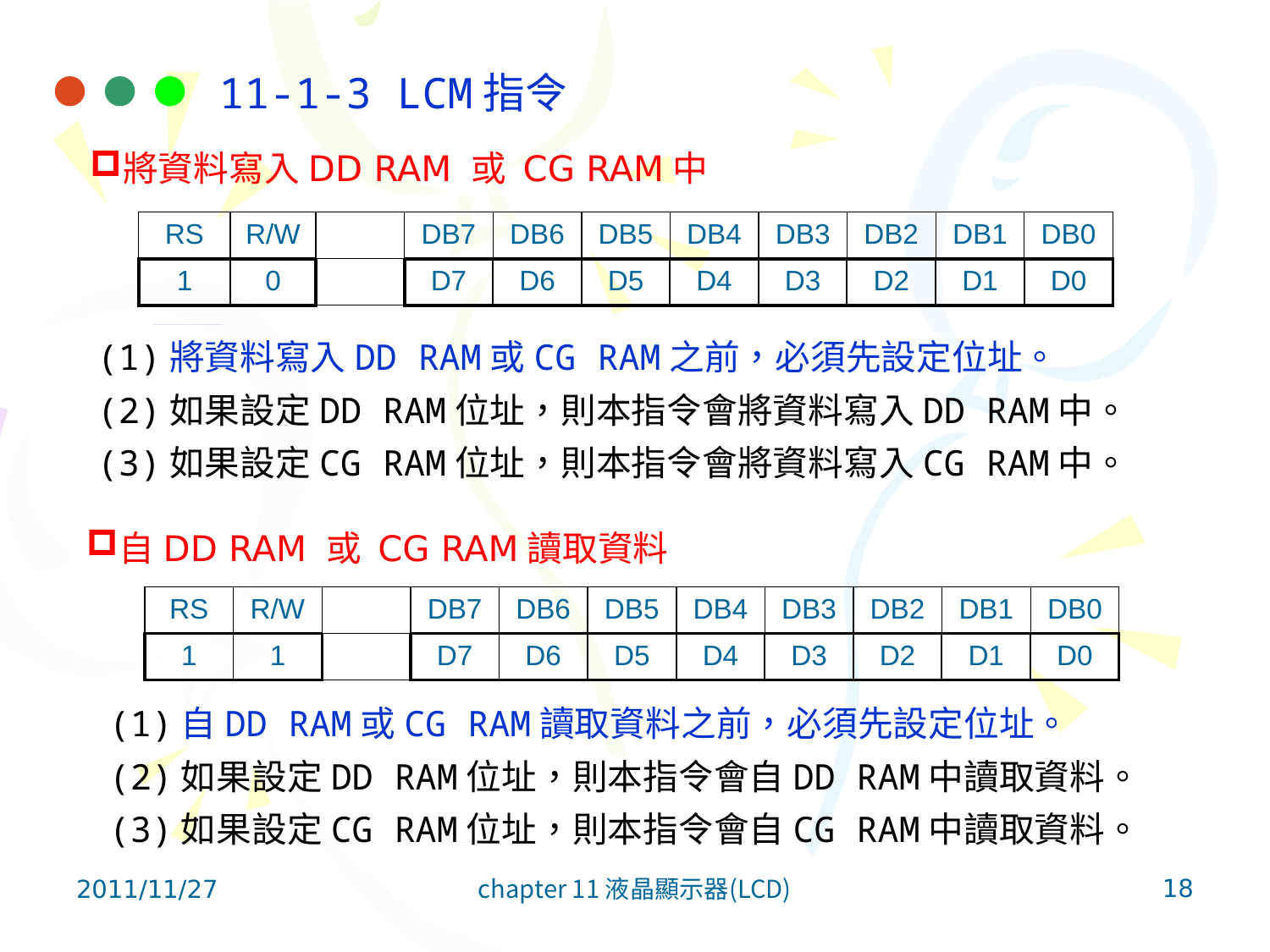

11-1-3 LCM指令

將資料寫入DD RAM 或 CG RAM中
| RS | R/W |  | DB7 | DB6 | DB5 | DB4 | DB3 | DB2 | DB1 | DB0 |
| --- | --- | --- | --- | --- | --- | --- | --- | --- | --- | --- |
| 1 | 0 |  | D7 | D6 | D5 | D4 | D3 | D2 | D1 | D0 |
(1)將資料寫入DD RAM或CG RAM之前，必須先設定位址。
(2)如果設定DD RAM位址，則本指令會將資料寫入DD RAM中。
(3)如果設定CG RAM位址，則本指令會將資料寫入CG RAM中。

自DD RAM 或 CG RAM讀取資料

| RS | R/W |  | DB7 | DB6 | DB5 | DB4 | DB3 | DB2 | DB1 | DB0 |
| --- | --- | --- | --- | --- | --- | --- | --- | --- | --- | --- |
| 1 | 1 |  | D7 | D6 | D5 | D4 | D3 | D2 | D1 | D0 |

(1)自DD RAM或CG RAM讀取資料之前，必須先設定位址。
(2)如果設定DD RAM位址，則本指令會自DD RAM中讀取資料。
(3)如果設定CG RAM位址，則本指令會自CG RAM中讀取資料。
18
2011/11/27
chapter 11 液晶顯示器(LCD)